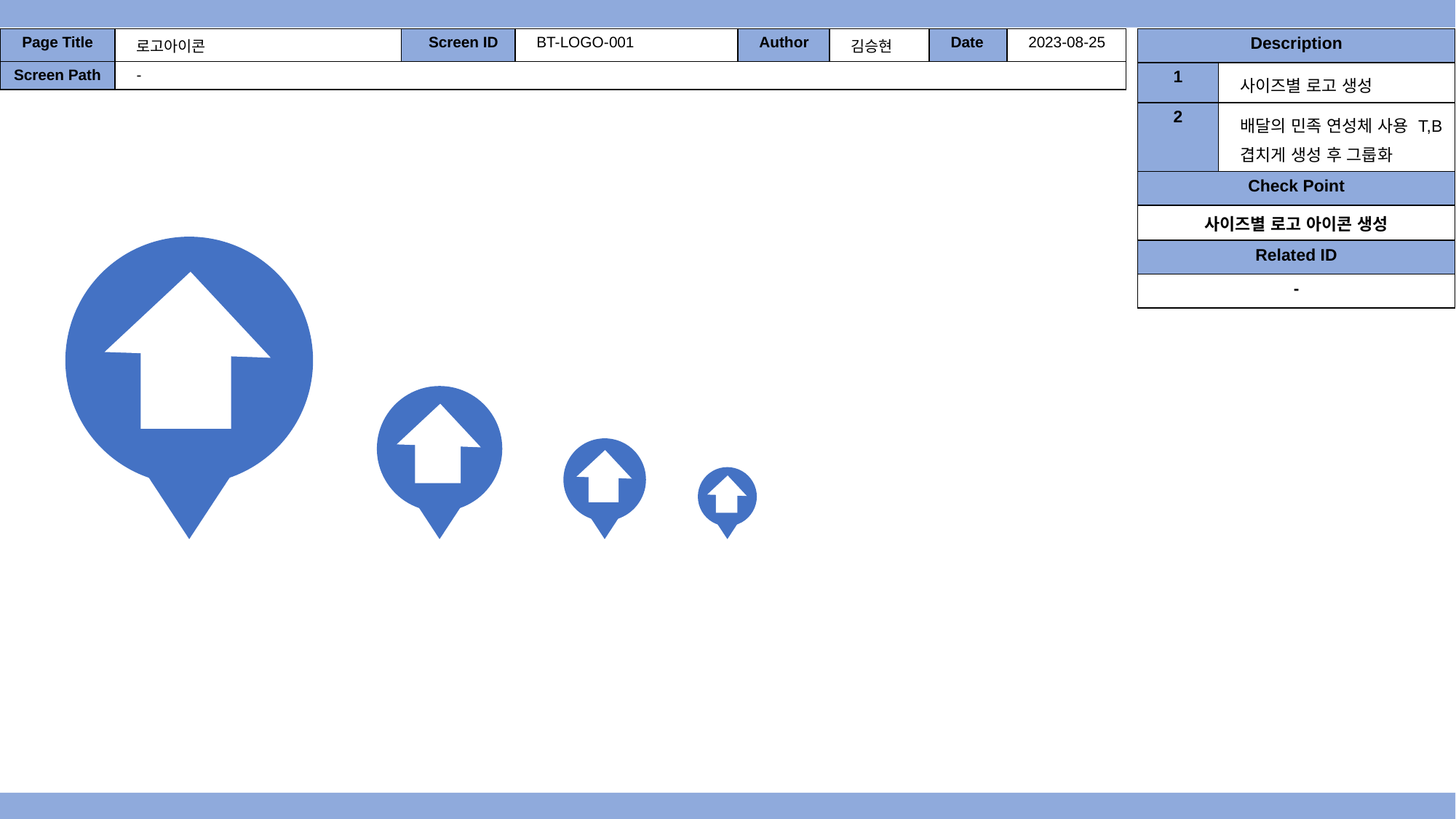

| Page Title | 로고아이콘 | Screen ID | BT-LOGO-001 | Author | 김승현 | Date | 2023-08-25 |
| --- | --- | --- | --- | --- | --- | --- | --- |
| Screen Path | - |  |  |  |  |  |  |
| Description |  |
| --- | --- |
| 1 | 사이즈별 로고 생성 |
| 2 | 배달의 민족 연성체 사용 T,B 겹치게 생성 후 그룹화 |
| Check Point |  |
| 사이즈별 로고 아이콘 생성 |  |
| Related ID |  |
| - |  |

4
건뮤니티 로고 설계서